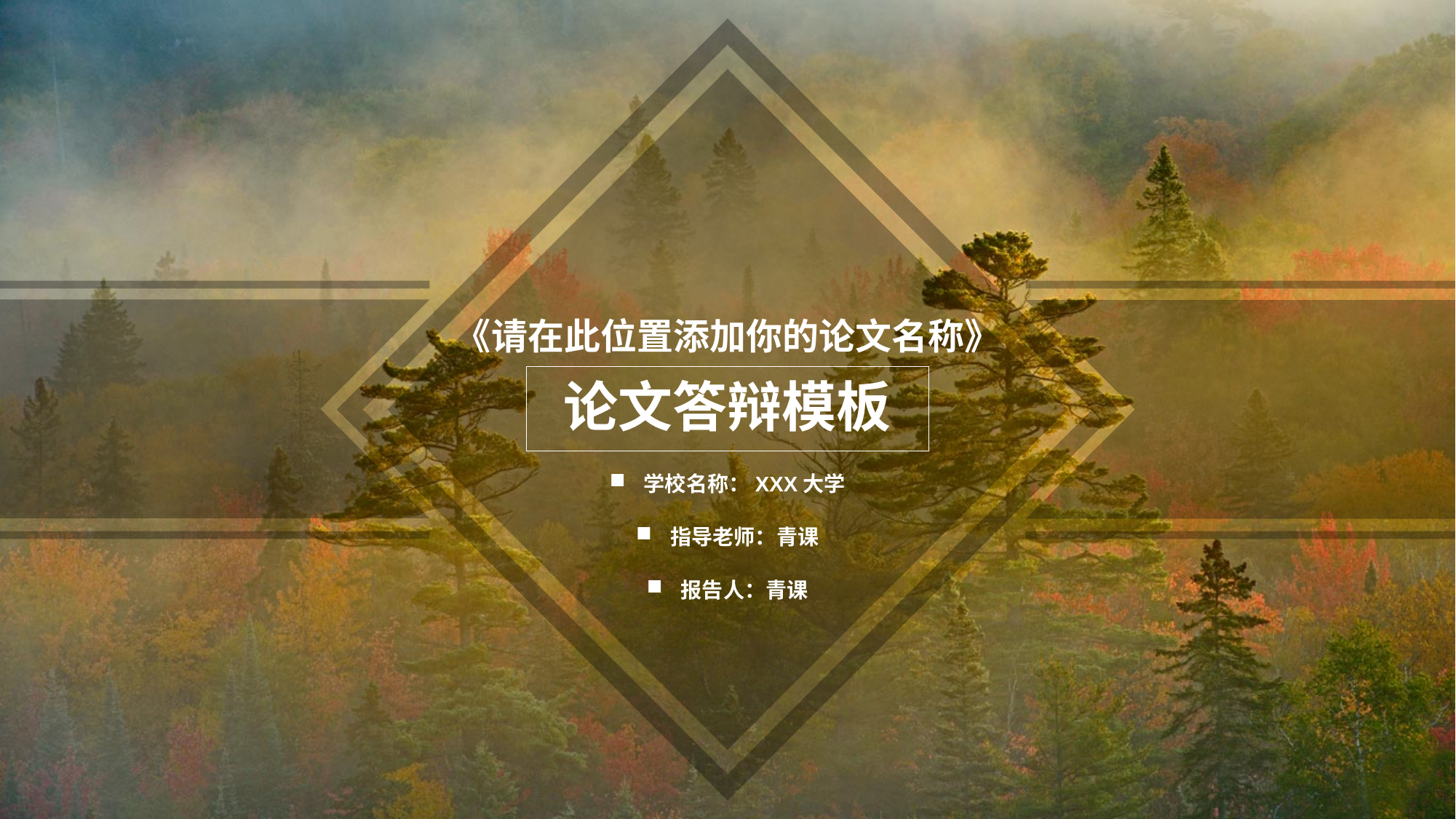

《请在此位置添加你的论文名称》
论文答辩模板
学校名称：XXX大学
指导老师：青课
报告人：青课